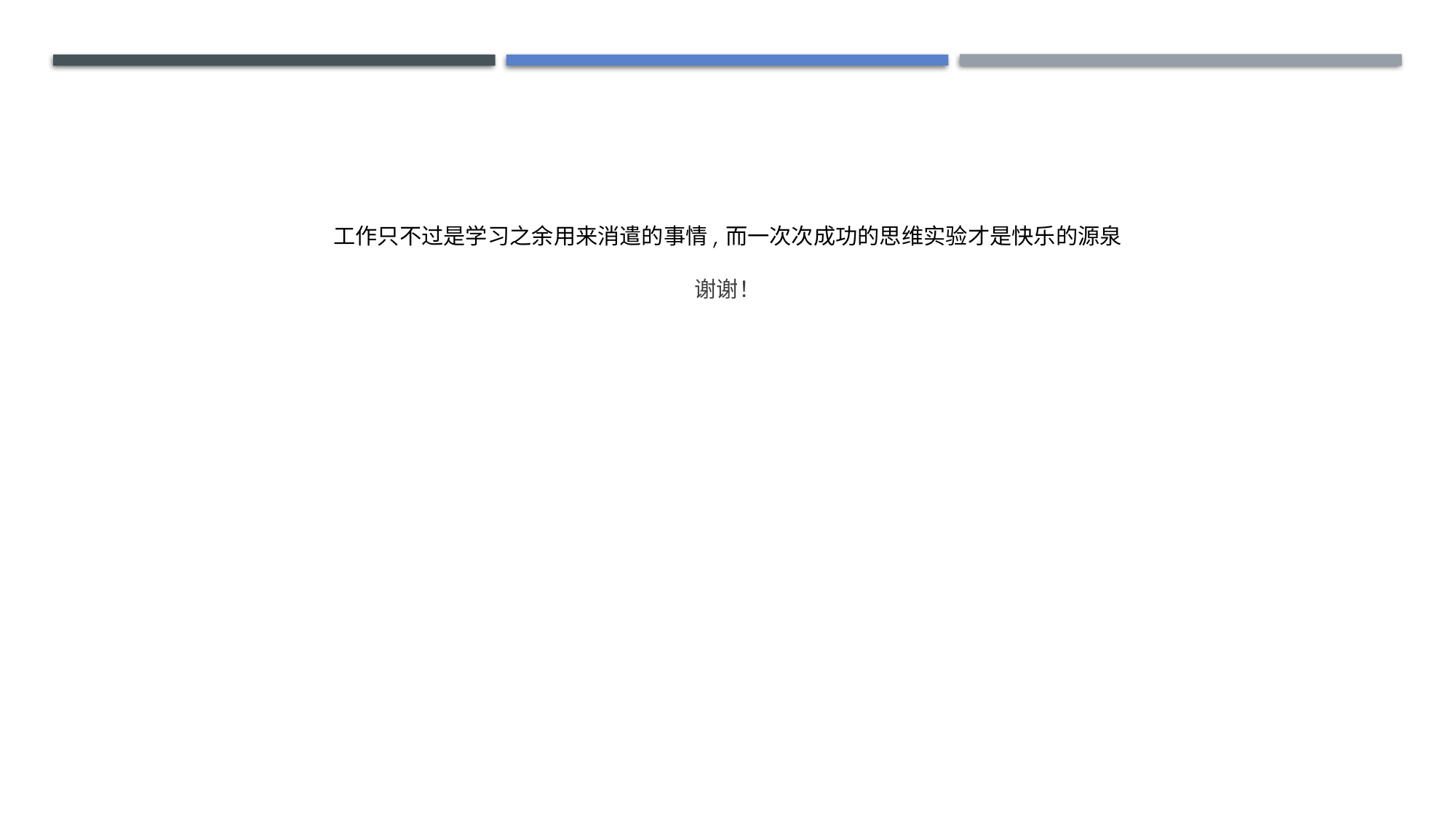

# 工作只不过是学习之余用来消遣的事情,而一次次成功的思维实验才是快乐的源泉 谢谢！